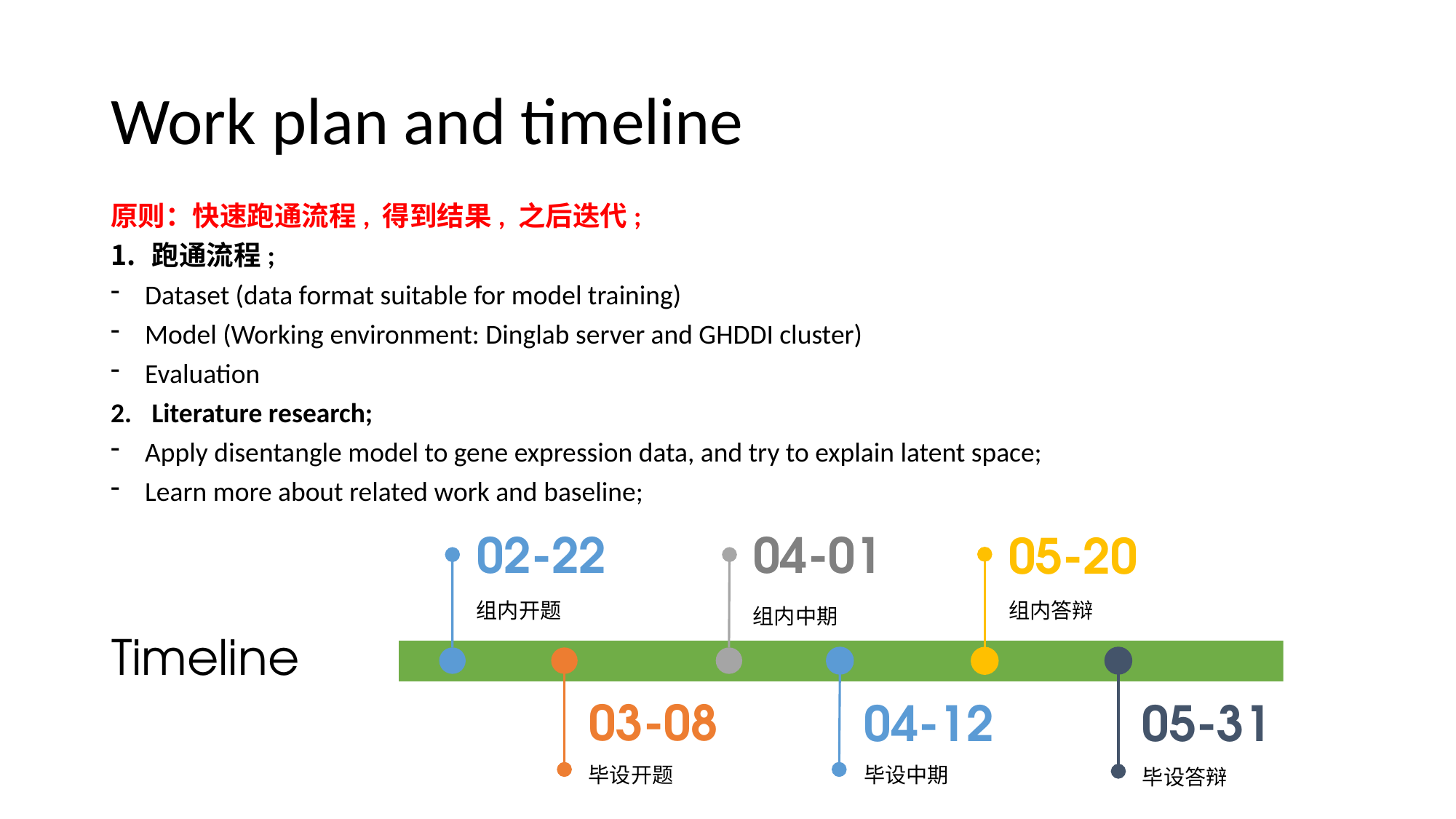

# Work plan and timeline
原则：快速跑通流程, 得到结果, 之后迭代;
跑通流程;
Dataset (data format suitable for model training)
Model (Working environment: Dinglab server and GHDDI cluster)
Evaluation
Literature research;
Apply disentangle model to gene expression data, and try to explain latent space;
Learn more about related work and baseline;
04-01
02-22
05-20

组内开题
组内答辩
组内中期

03-08
04-12
05-31
毕设开题
毕设中期
毕设答辩
Timeline